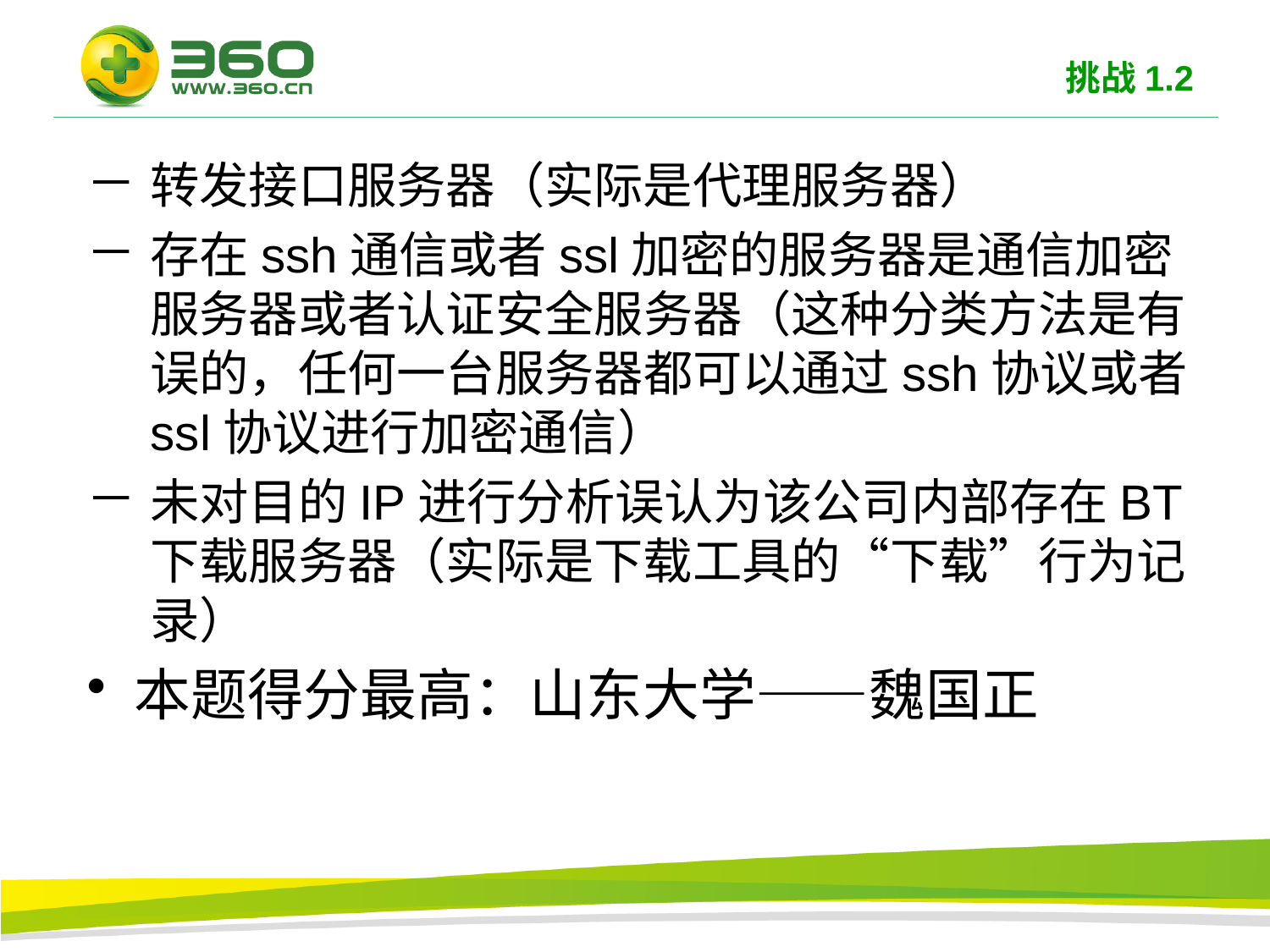

# 挑战1.2
转发接口服务器（实际是代理服务器）
存在ssh通信或者ssl加密的服务器是通信加密服务器或者认证安全服务器（这种分类方法是有误的，任何一台服务器都可以通过ssh协议或者ssl协议进行加密通信）
未对目的IP进行分析误认为该公司内部存在BT下载服务器（实际是下载工具的“下载”行为记录）
本题得分最高：山东大学——魏国正